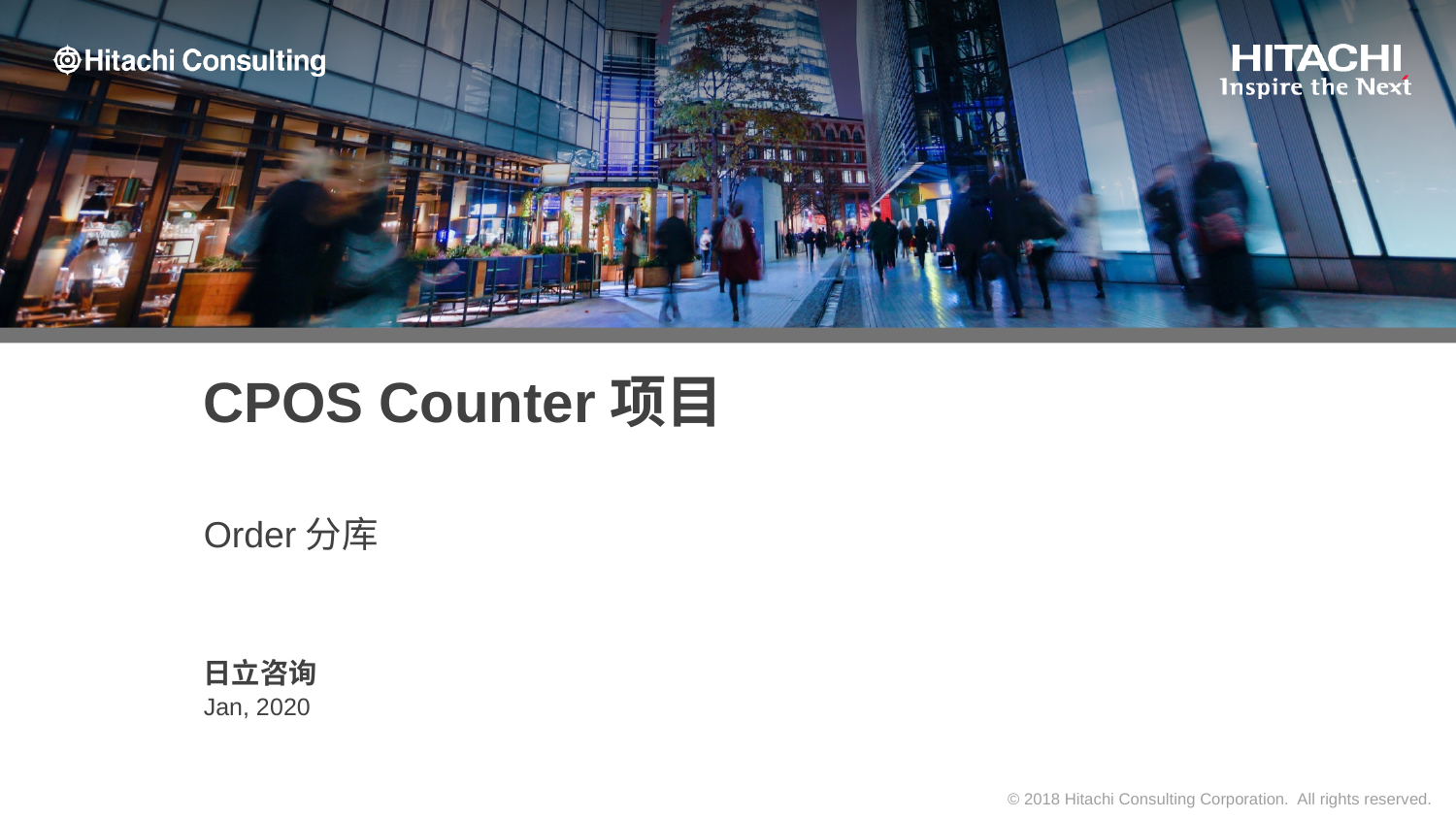

# CPOS Counter项目
Order分库
日立咨询
Jan, 2020